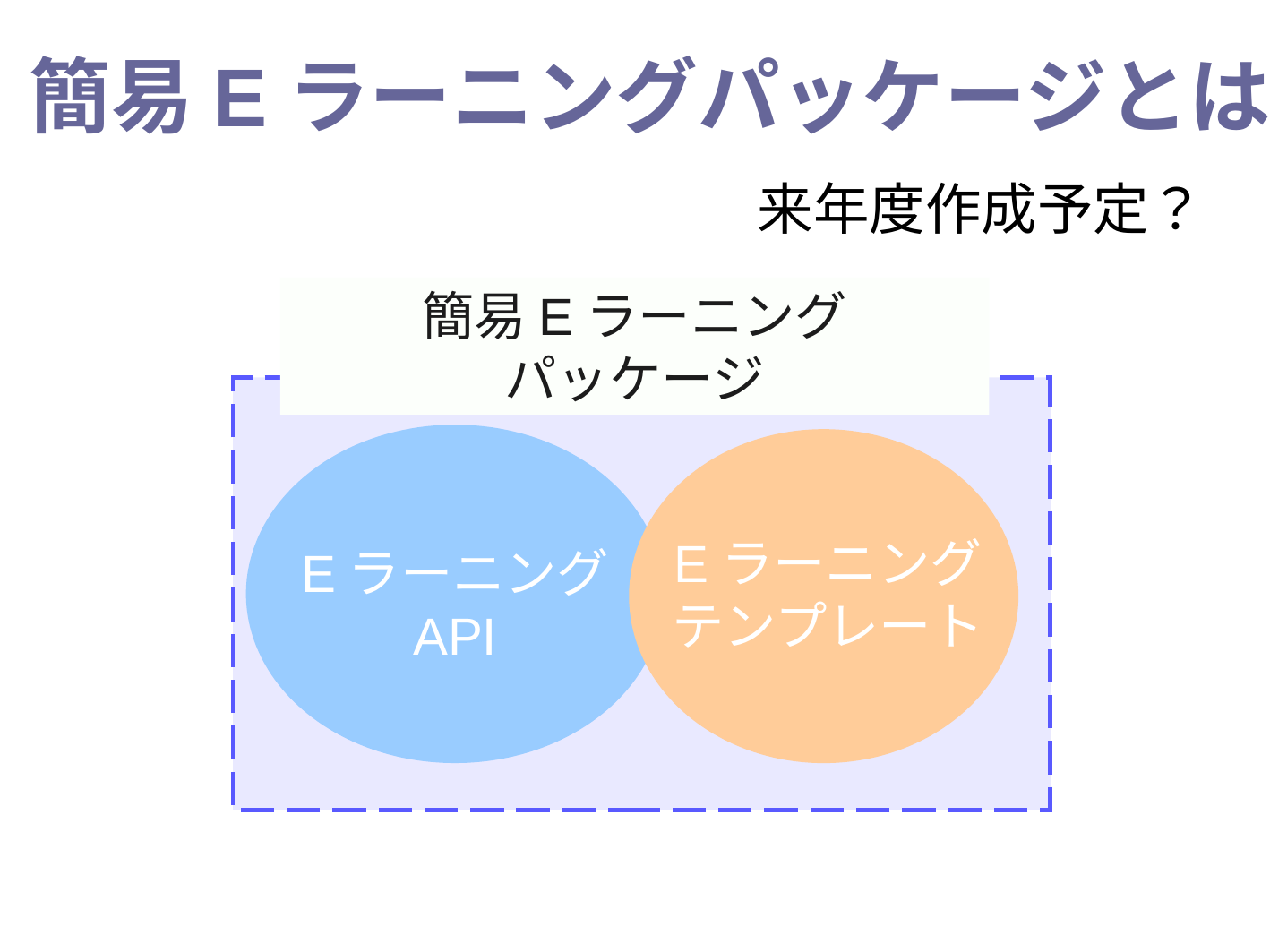

# 簡易Eラーニングパッケージとは
来年度作成予定？
簡易Eラーニング
パッケージ

Eラーニング
テンプレート
Eラーニング
API